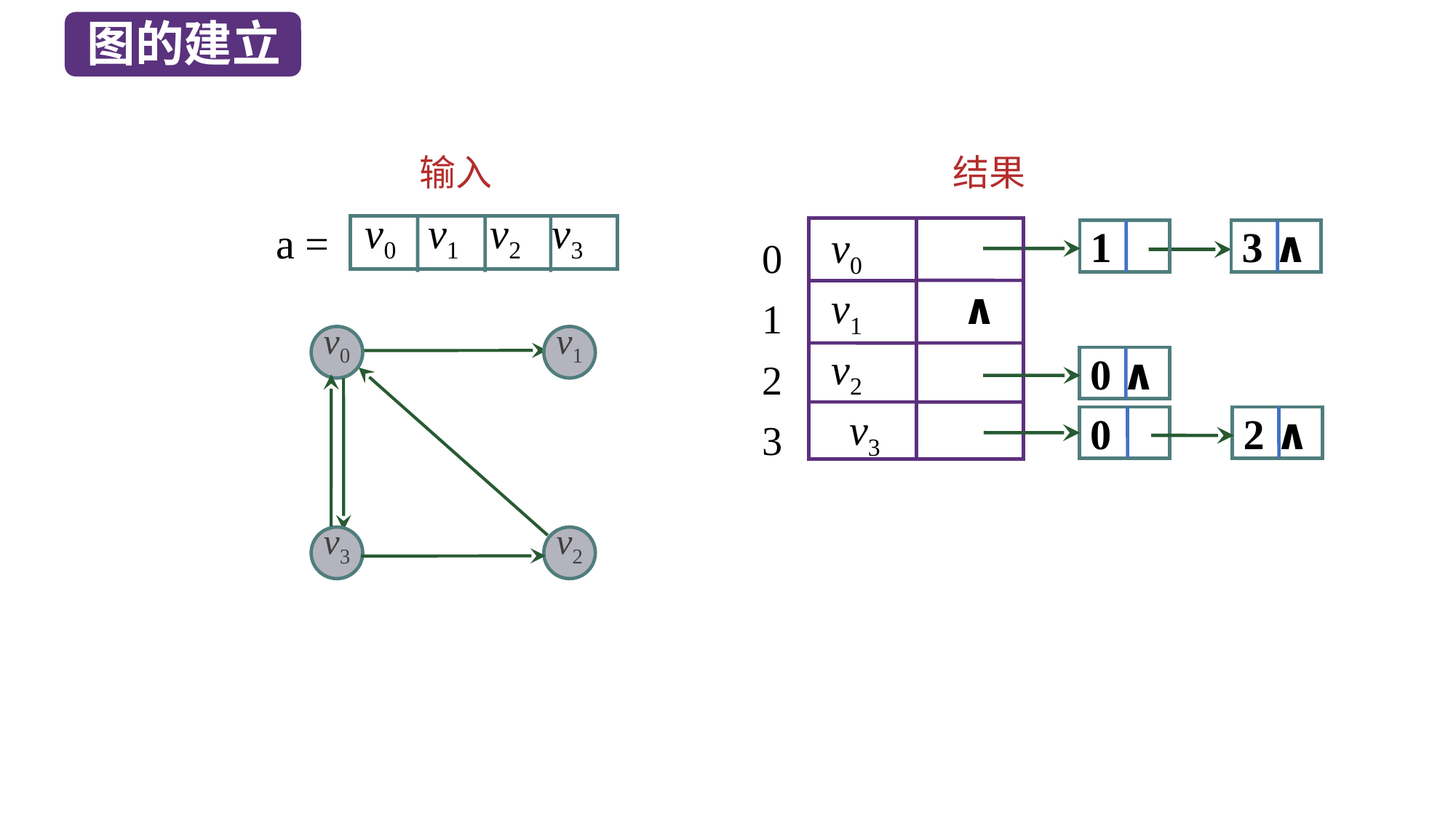

图的建立

输入
a =
v0   v1     v2     v3

结果
 v0
 v1
 v2
 v3

0
1
2
3

1
3 ∧

∧
0 ∧

0

2 ∧

v0
v1

v3
v2